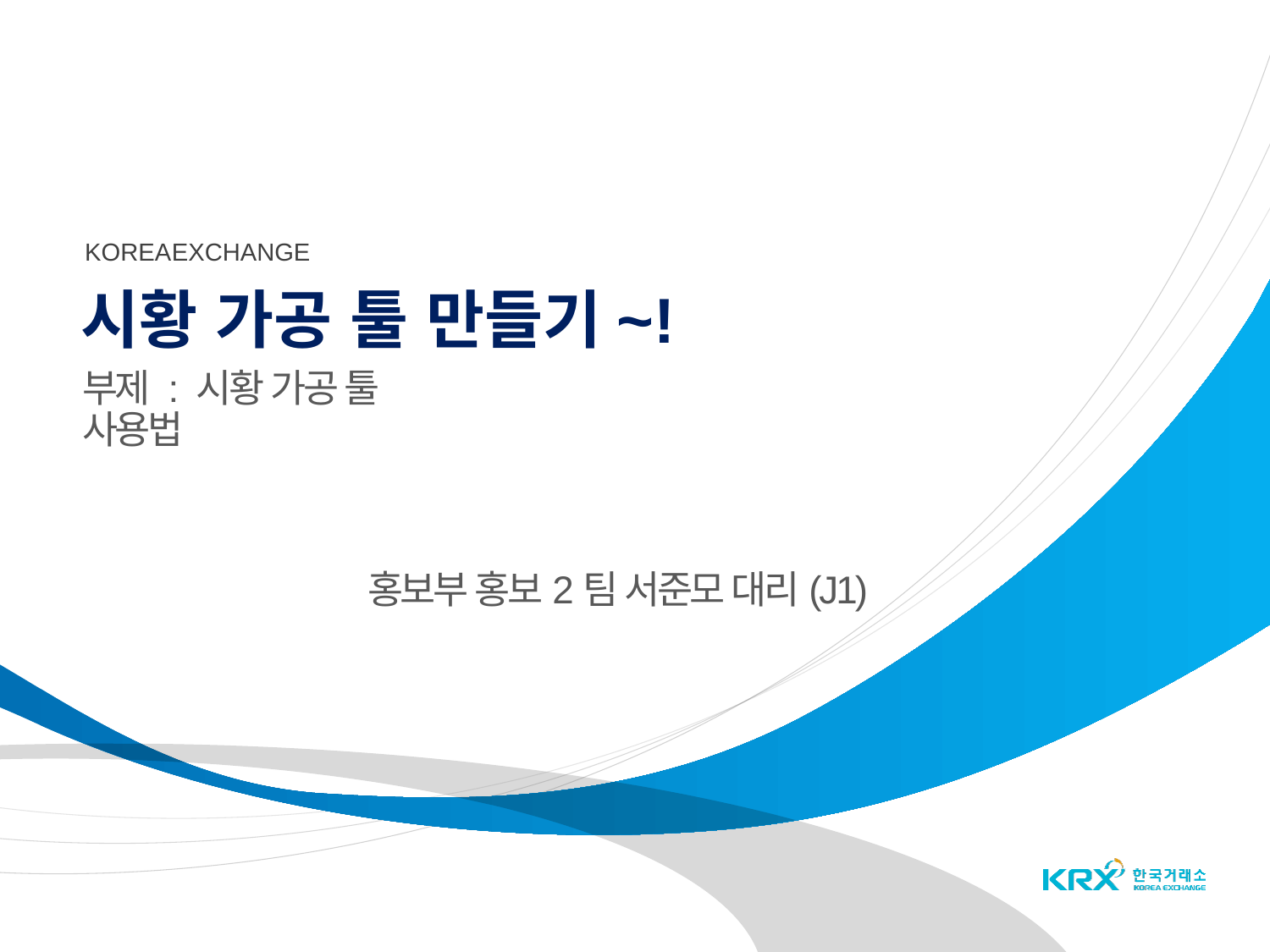

# 시황 가공 툴 만들기~!
부제 : 시황 가공 툴 사용법
홍보부 홍보2팀 서준모 대리(J1)